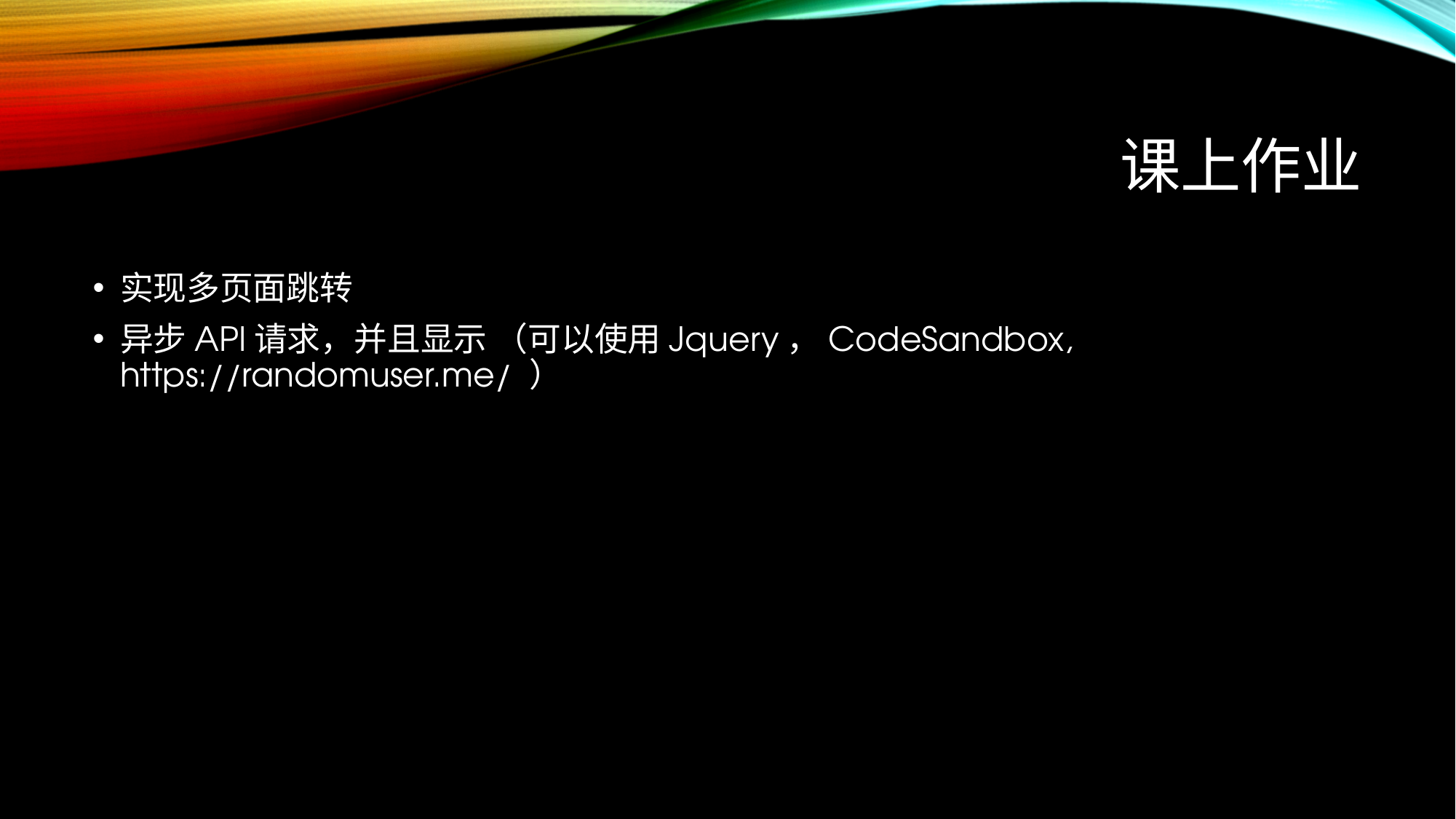

# 课上作业
实现多页面跳转
异步API请求，并且显示 （可以使用Jquery，CodeSandbox, https://randomuser.me/ ）